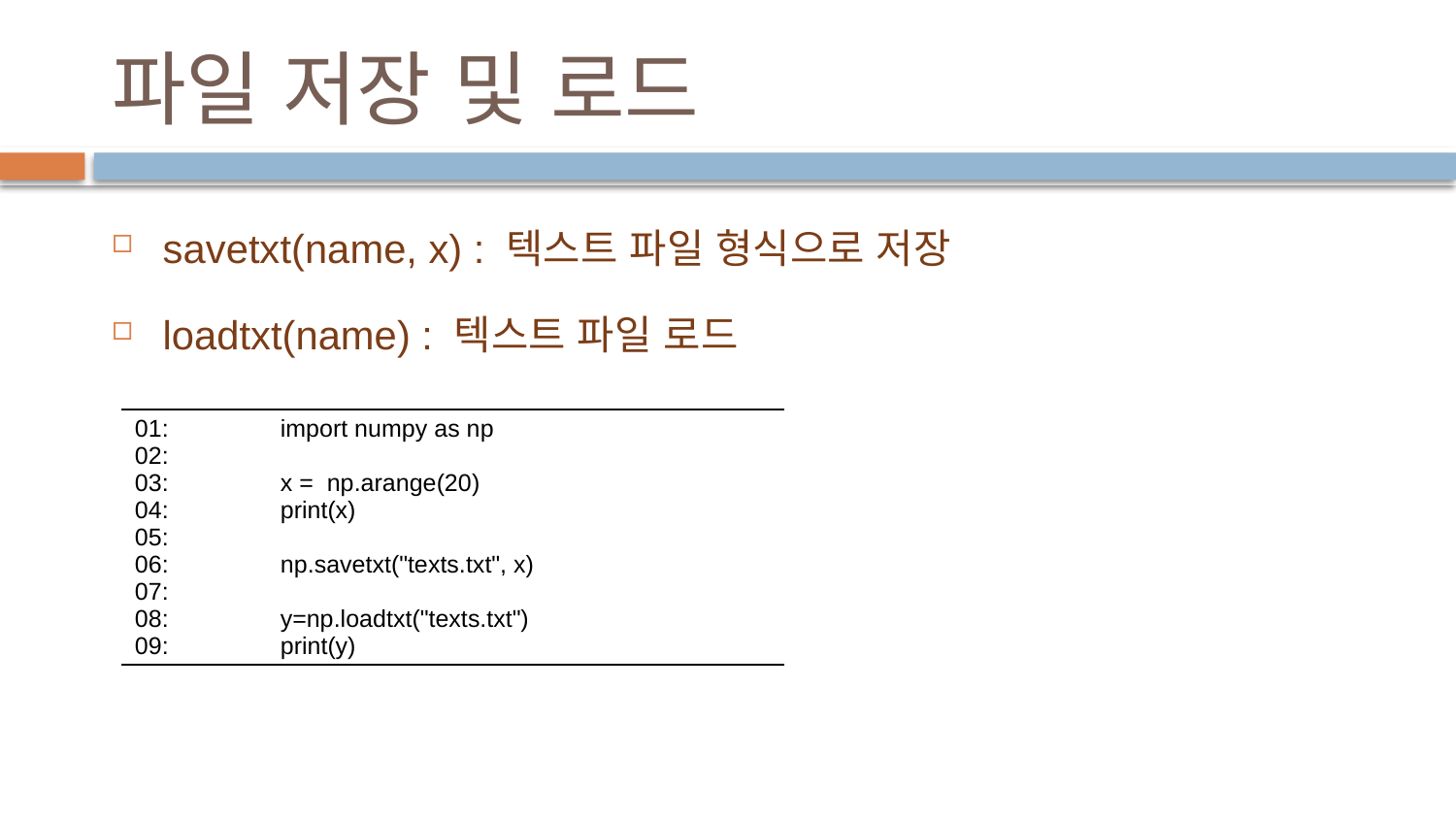

# 파일 저장 및 로드
savetxt(name, x) : 텍스트 파일 형식으로 저장
loadtxt(name) : 텍스트 파일 로드

| 01: import numpy as np 02: 03: x = np.arange(20) 04: print(x) 05: 06: np.savetxt("texts.txt", x) 07: 08: y=np.loadtxt("texts.txt") 09: print(y) |
| --- |